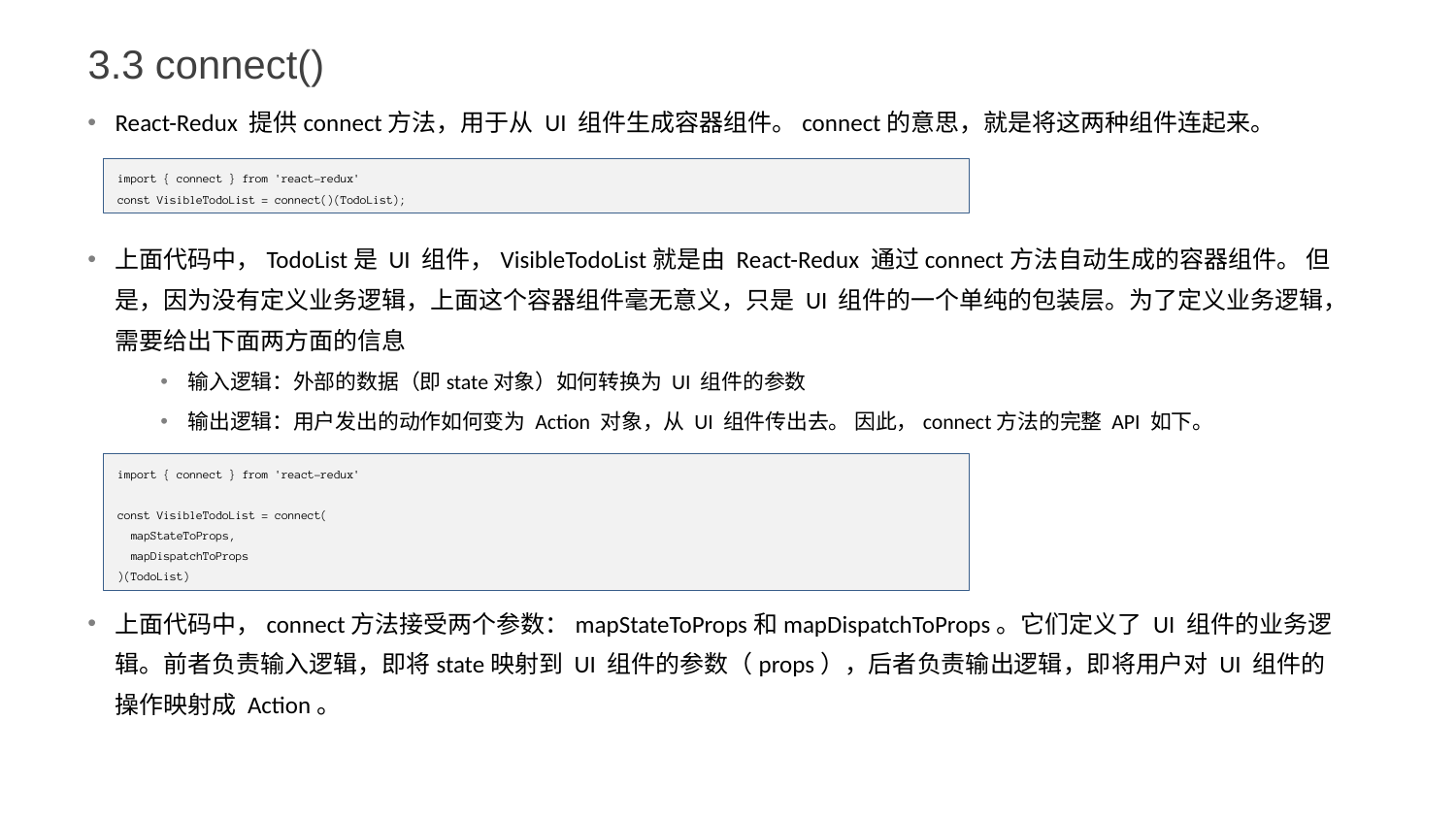

3.3 connect()
React-Redux 提供connect方法，用于从 UI 组件生成容器组件。connect的意思，就是将这两种组件连起来。

上面代码中，TodoList是 UI 组件，VisibleTodoList就是由 React-Redux 通过connect方法自动生成的容器组件。 但是，因为没有定义业务逻辑，上面这个容器组件毫无意义，只是 UI 组件的一个单纯的包装层。为了定义业务逻辑，需要给出下面两方面的信息
输入逻辑：外部的数据（即state对象）如何转换为 UI 组件的参数
输出逻辑：用户发出的动作如何变为 Action 对象，从 UI 组件传出去。 因此，connect方法的完整 API 如下。

上面代码中，connect方法接受两个参数：mapStateToProps和mapDispatchToProps。它们定义了 UI 组件的业务逻辑。前者负责输入逻辑，即将state映射到 UI 组件的参数（props），后者负责输出逻辑，即将用户对 UI 组件的操作映射成 Action。
import { connect } from 'react-redux'
const VisibleTodoList = connect()(TodoList);
import { connect } from 'react-redux'

const VisibleTodoList = connect(
  mapStateToProps,
  mapDispatchToProps
)(TodoList)